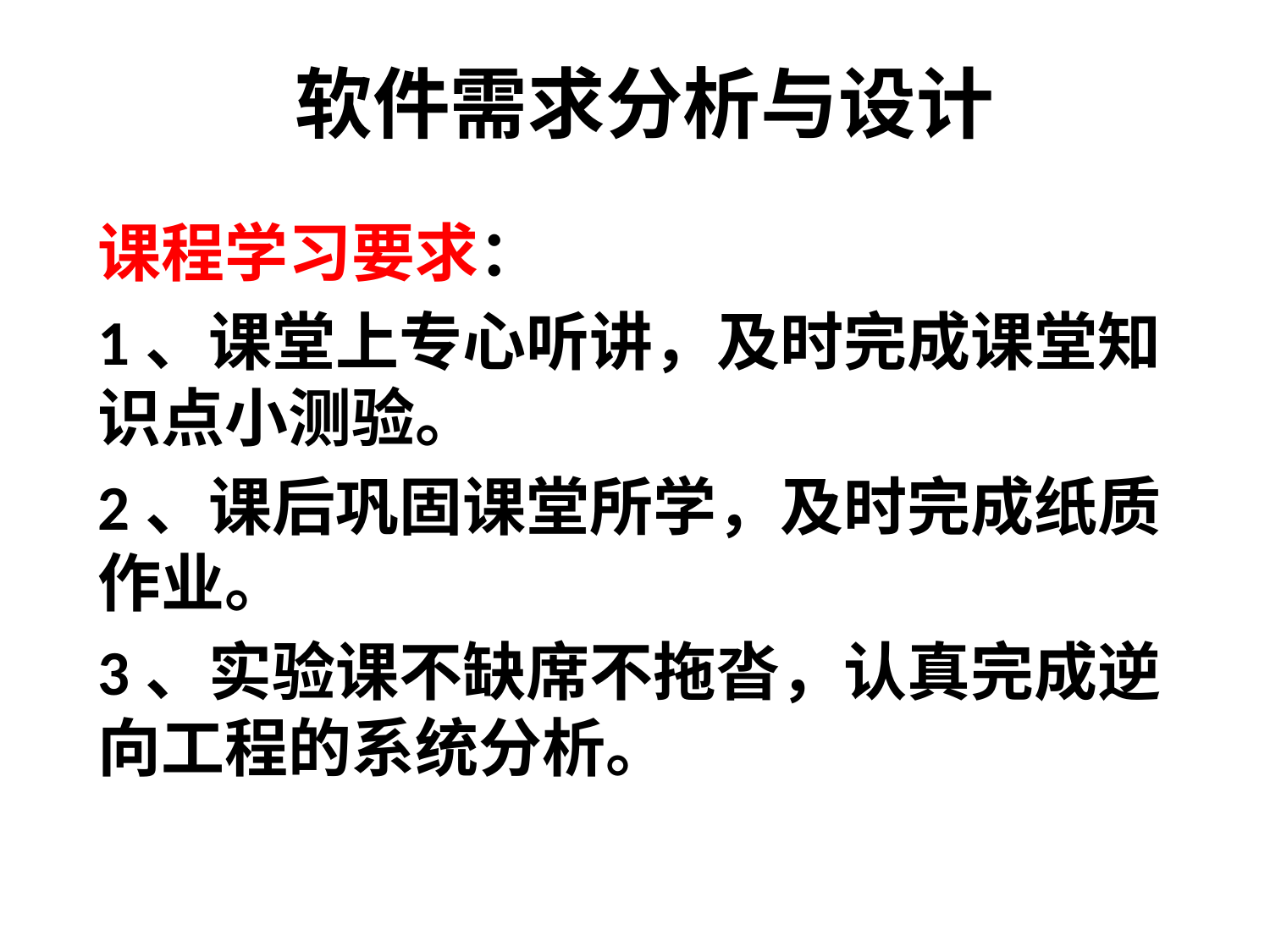

# 软件需求分析与设计
课程学习要求：
1、课堂上专心听讲，及时完成课堂知识点小测验。
2、课后巩固课堂所学，及时完成纸质作业。
3、实验课不缺席不拖沓，认真完成逆向工程的系统分析。